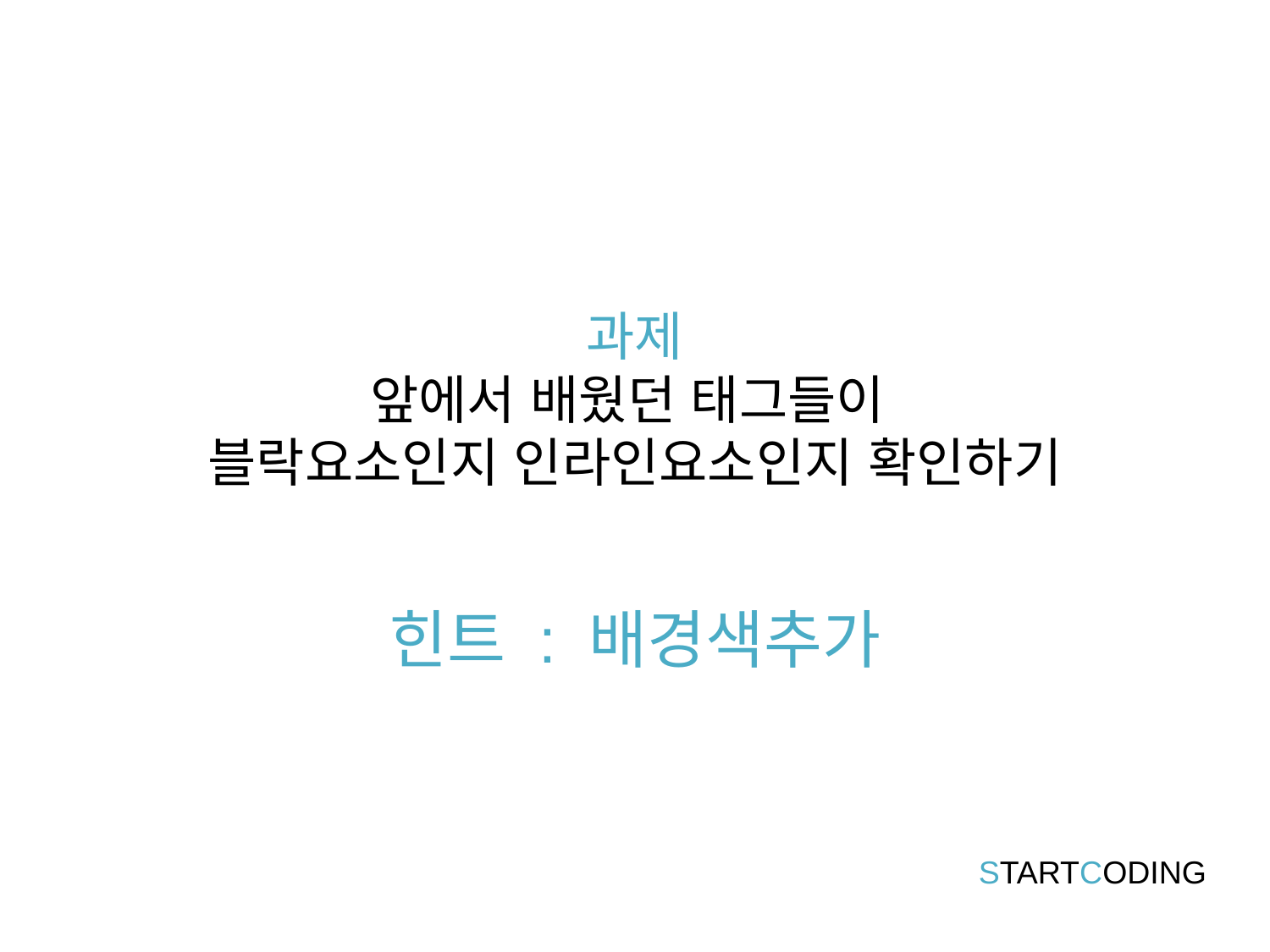

# 과제 앞에서 배웠던 태그들이 블락요소인지 인라인요소인지 확인하기
힌트 : 배경색추가
STARTCODING